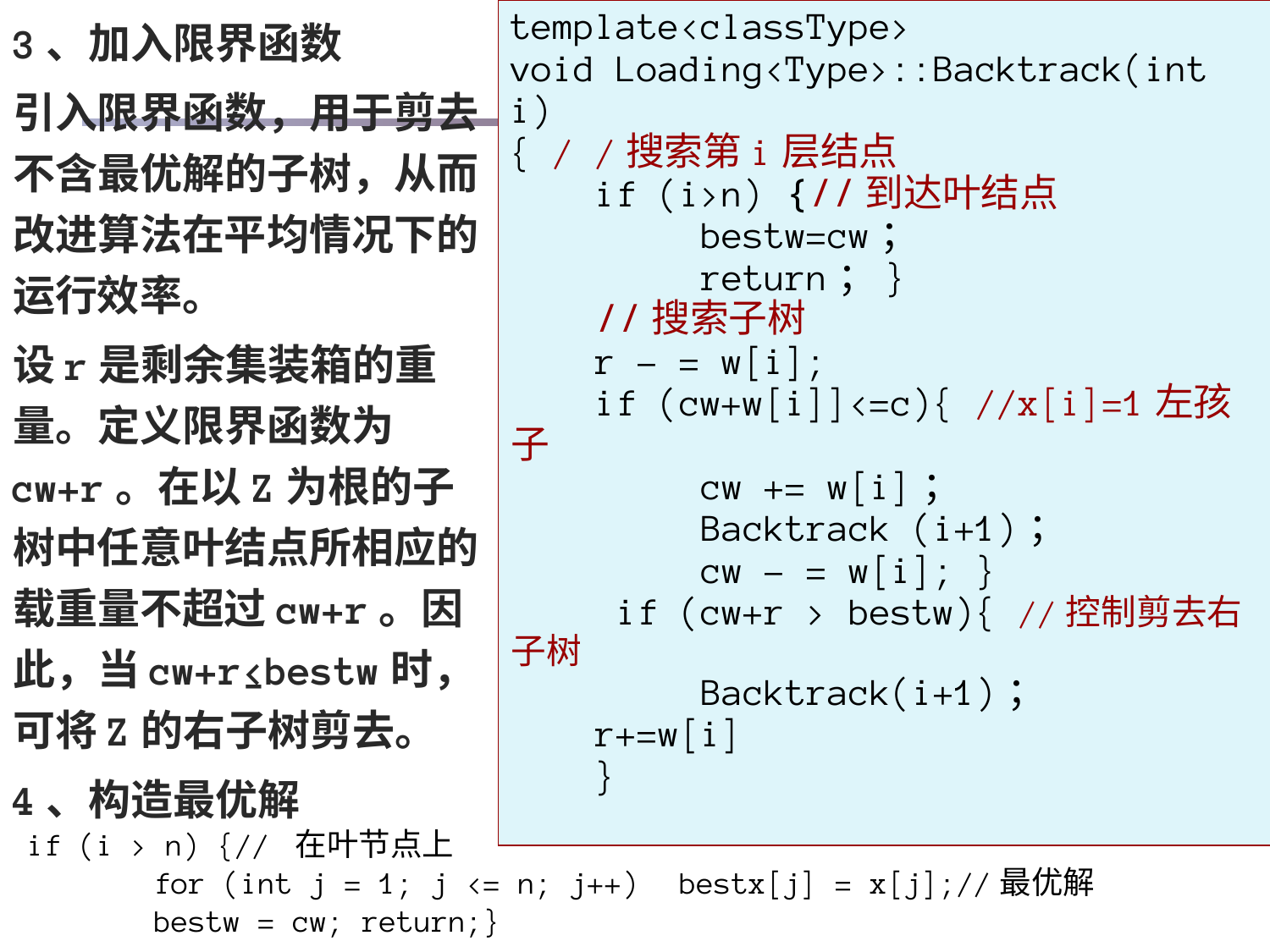

3、加入限界函数
引入限界函数，用于剪去不含最优解的子树，从而改进算法在平均情况下的运行效率。
设r是剩余集装箱的重量。定义限界函数为cw+r。在以Z为根的子树中任意叶结点所相应的载重量不超过cw+r。因此，当cw+r≤bestw时，可将Z的右子树剪去。
4、构造最优解
template<classType>
void Loading<Type>::Backtrack(int i)
{ / /搜索第i层结点
    if (i>n) {//到达叶结点
         bestw=cw；
         return；}
    //搜索子树
    r - = w[i];
    if (cw+w[i]]<=c){ //x[i]=1左孩子
         cw += w[i]；
         Backtrack (i+1)；
         cw - = w[i]; }
     if (cw+r > bestw){ //控制剪去右子树
         Backtrack(i+1)；
    r+=w[i]
    }

if (i > n) {// 在叶节点上
	for (int j = 1; j <= n; j++)	 bestx[j] = x[j];//最优解
	bestw = cw; return;}